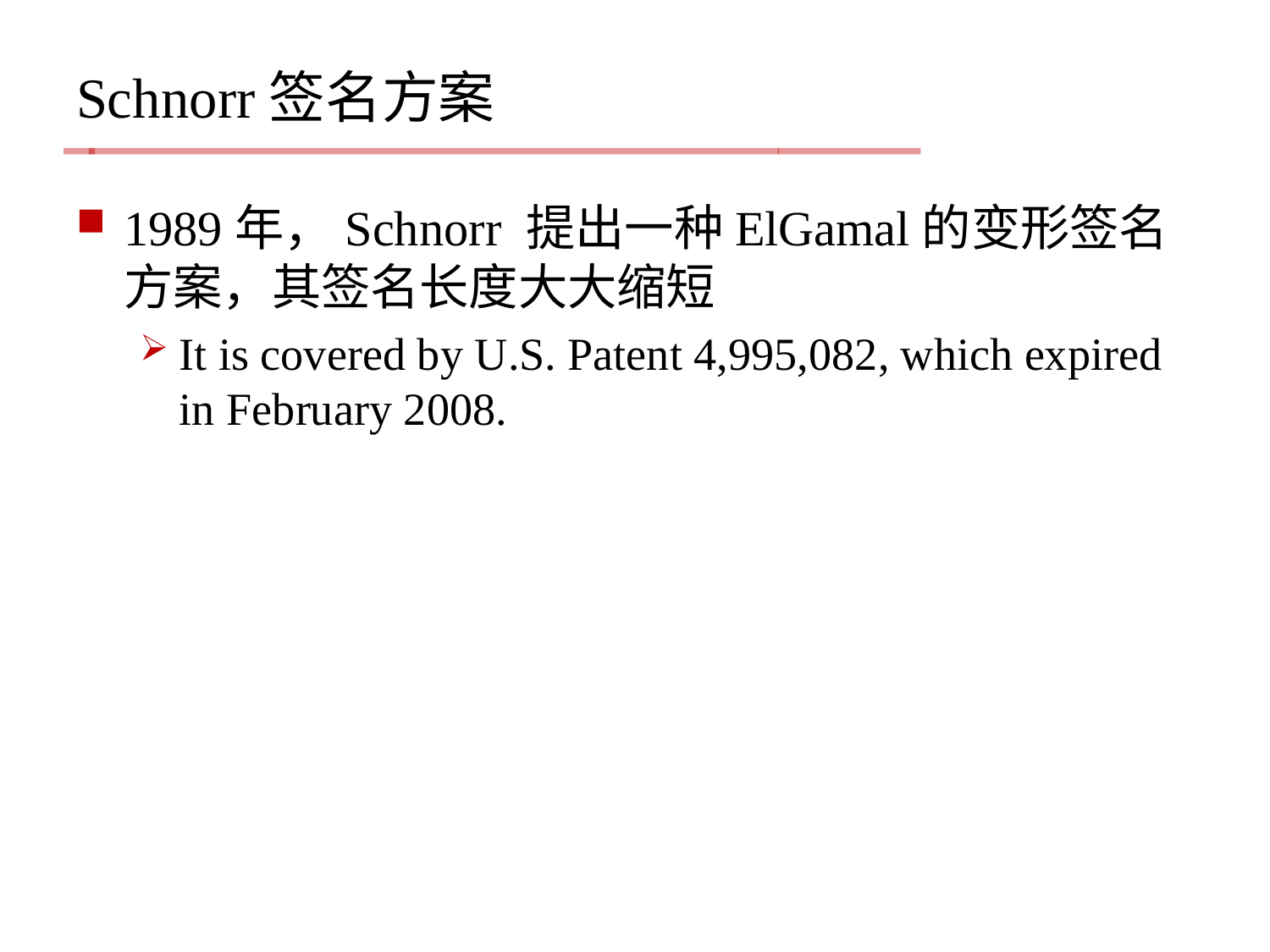

# Schnorr签名方案
1989年，Schnorr 提出一种ElGamal的变形签名方案，其签名长度大大缩短
It is covered by U.S. Patent 4,995,082, which expired in February 2008.